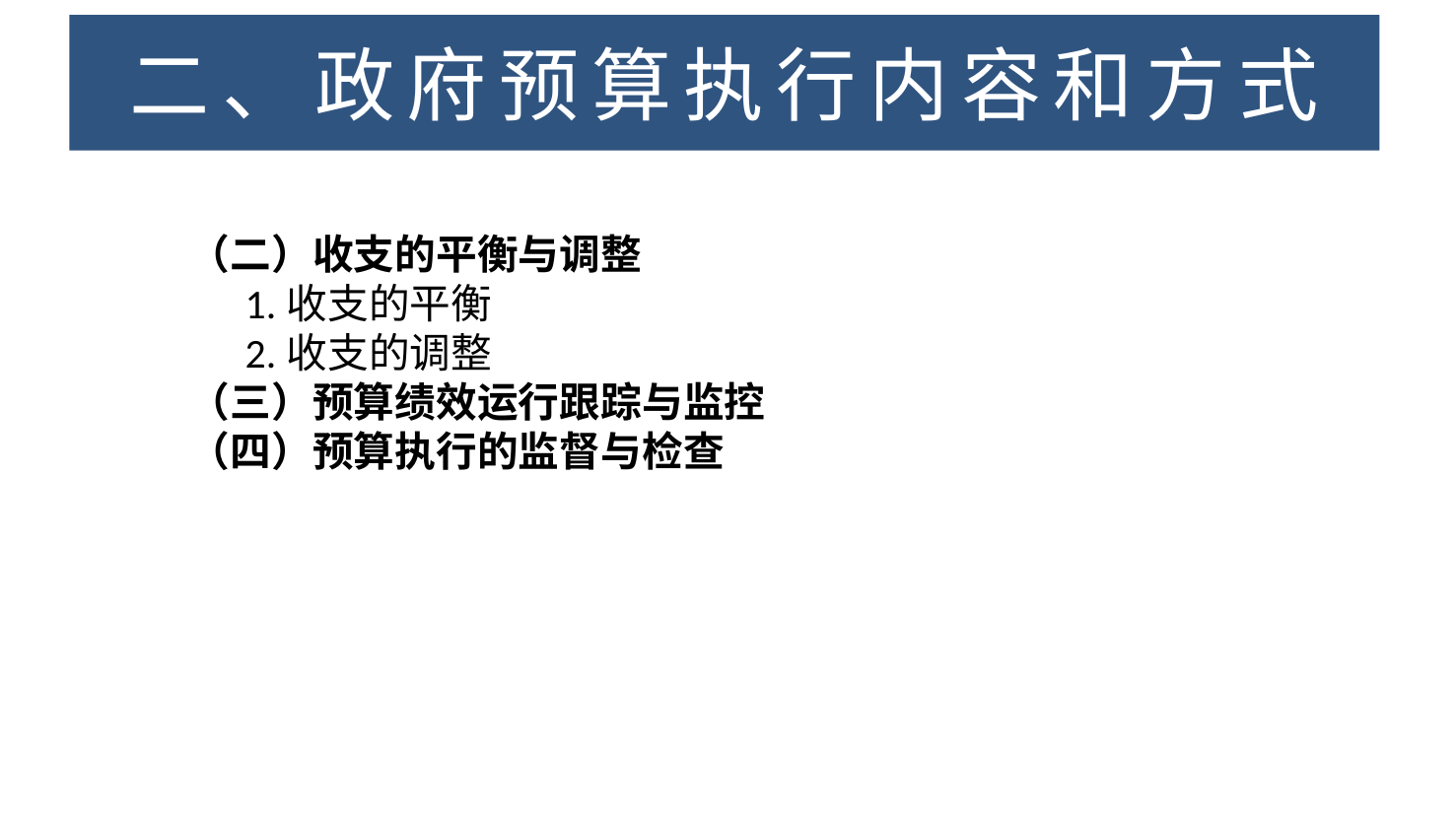

二、政府预算执行内容和方式
# 二、政府预算执行内容和方式
（二）收支的平衡与调整
      1.收支的平衡
      2.收支的调整
（三）预算绩效运行跟踪与监控
（四）预算执行的监督与检查